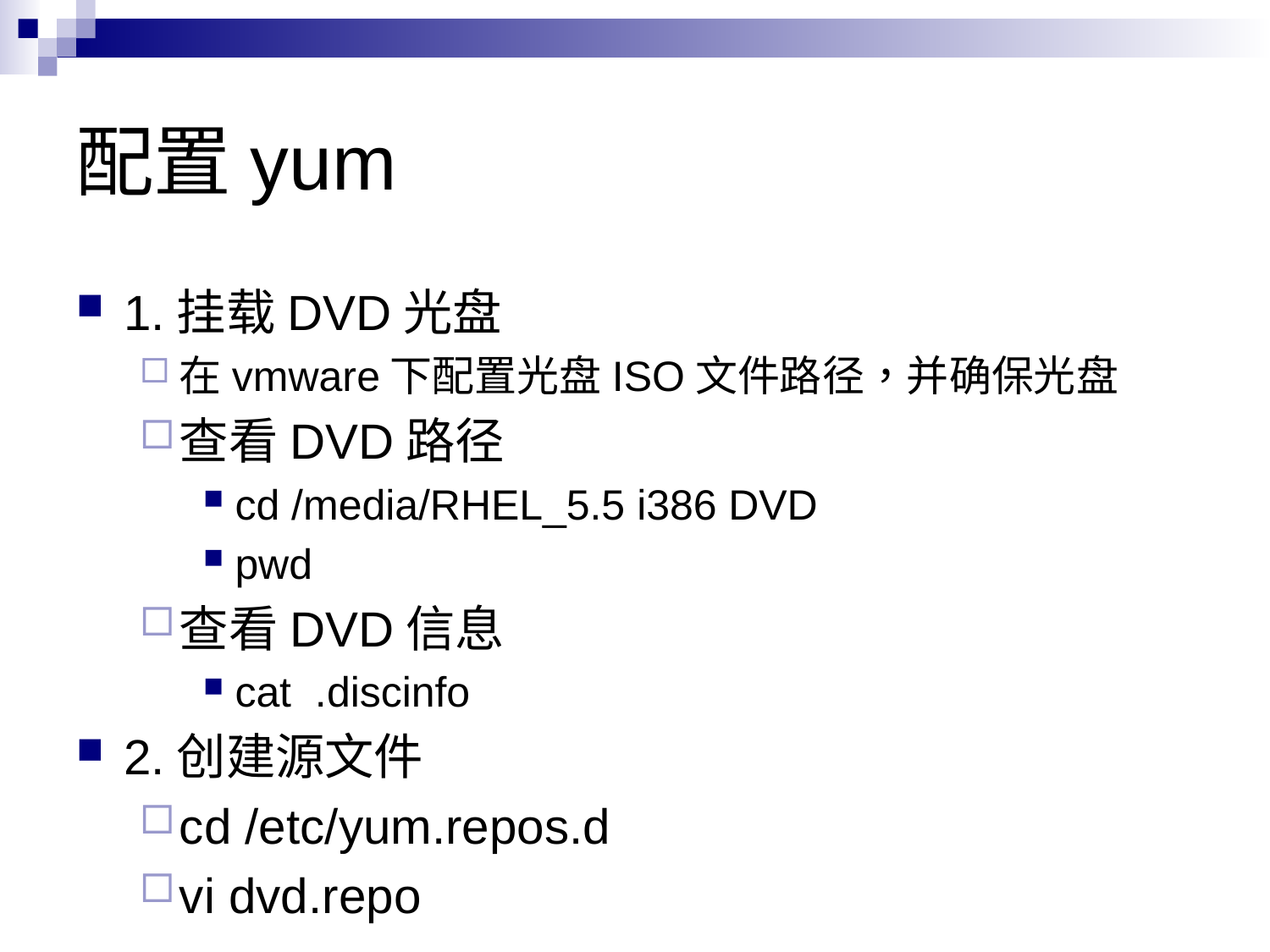

# 配置yum
1.挂载DVD光盘
在vmware下配置光盘ISO文件路径，并确保光盘
查看DVD路径
cd /media/RHEL_5.5 i386 DVD
pwd
查看DVD信息
cat  .discinfo
2.创建源文件
cd /etc/yum.repos.d
vi dvd.repo